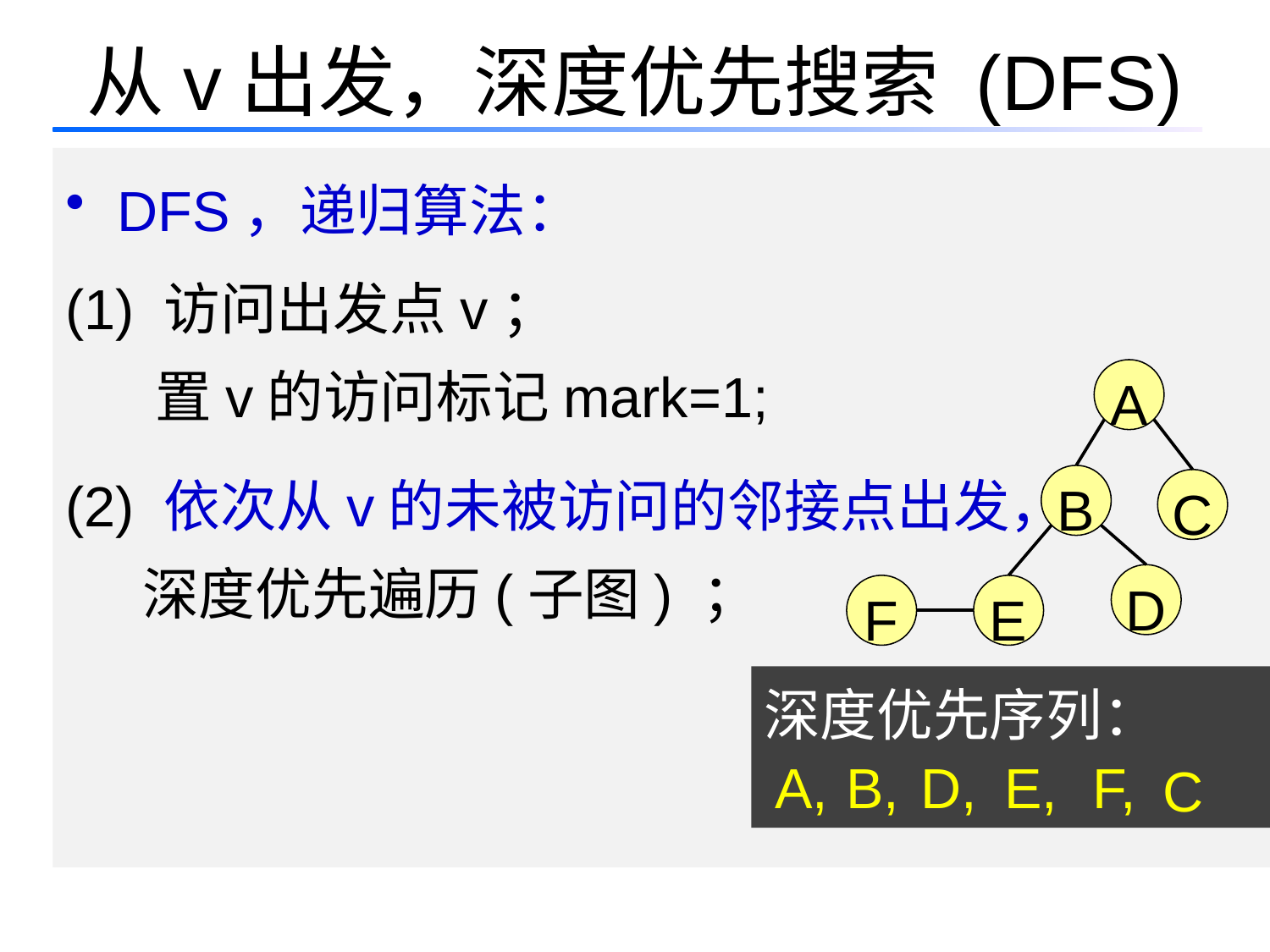

# 从v出发，深度优先搜索 (DFS)

  DFS，递归算法：
(1) 访问出发点v；
      置v的访问标记mark=1;
(2) 依次从v的未被访问的邻接点出发，
     深度优先遍历(子图) ；
A
B
C
D
F
E
深度优先序列：

A,
B,
D,
E,
F,
C